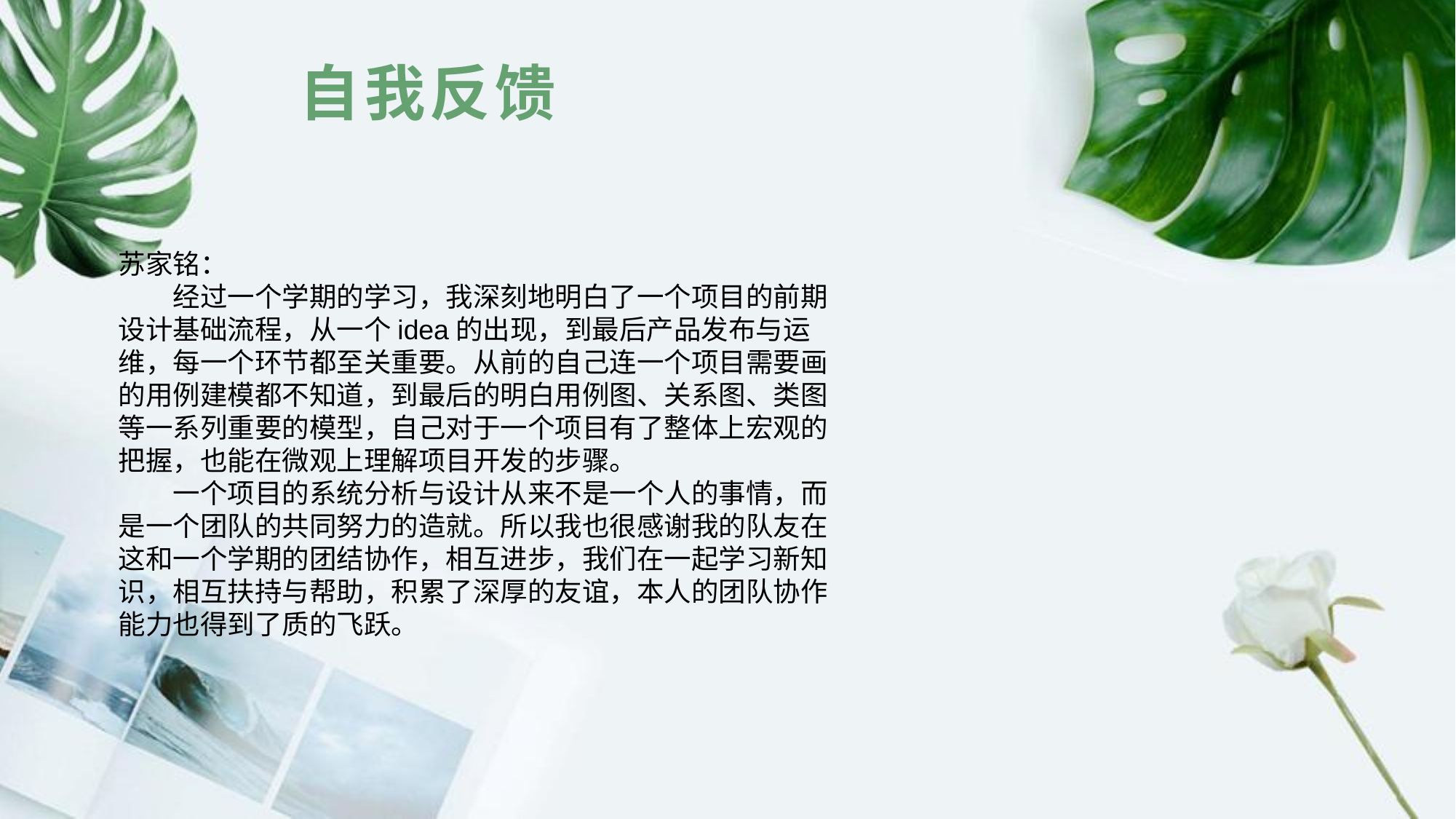

# 自我反馈
苏家铭：
经过一个学期的学习，我深刻地明白了一个项目的前期设计基础流程，从一个idea的出现，到最后产品发布与运维，每一个环节都至关重要。从前的自己连一个项目需要画的用例建模都不知道，到最后的明白用例图、关系图、类图等一系列重要的模型，自己对于一个项目有了整体上宏观的把握，也能在微观上理解项目开发的步骤。
一个项目的系统分析与设计从来不是一个人的事情，而是一个团队的共同努力的造就。所以我也很感谢我的队友在这和一个学期的团结协作，相互进步，我们在一起学习新知识，相互扶持与帮助，积累了深厚的友谊，本人的团队协作能力也得到了质的飞跃。